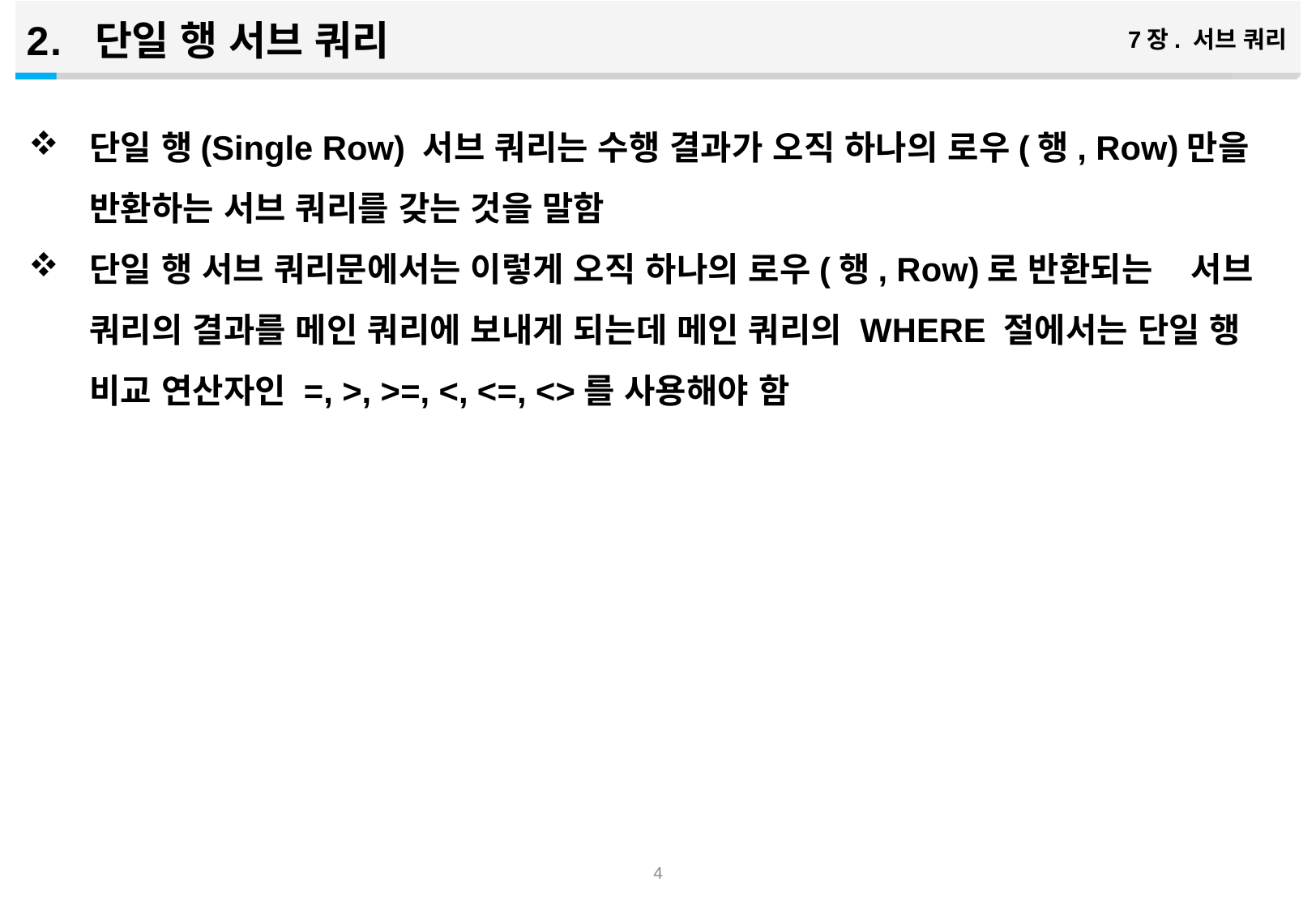

단일 행 서브 쿼리
7장. 서브 쿼리
단일 행(Single Row) 서브 쿼리는 수행 결과가 오직 하나의 로우(행, Row)만을 반환하는 서브 쿼리를 갖는 것을 말함
단일 행 서브 쿼리문에서는 이렇게 오직 하나의 로우(행, Row)로 반환되는    서브 쿼리의 결과를 메인 쿼리에 보내게 되는데 메인 쿼리의 WHERE 절에서는 단일 행 비교 연산자인 =, >, >=, <, <=, <>를 사용해야 함

4